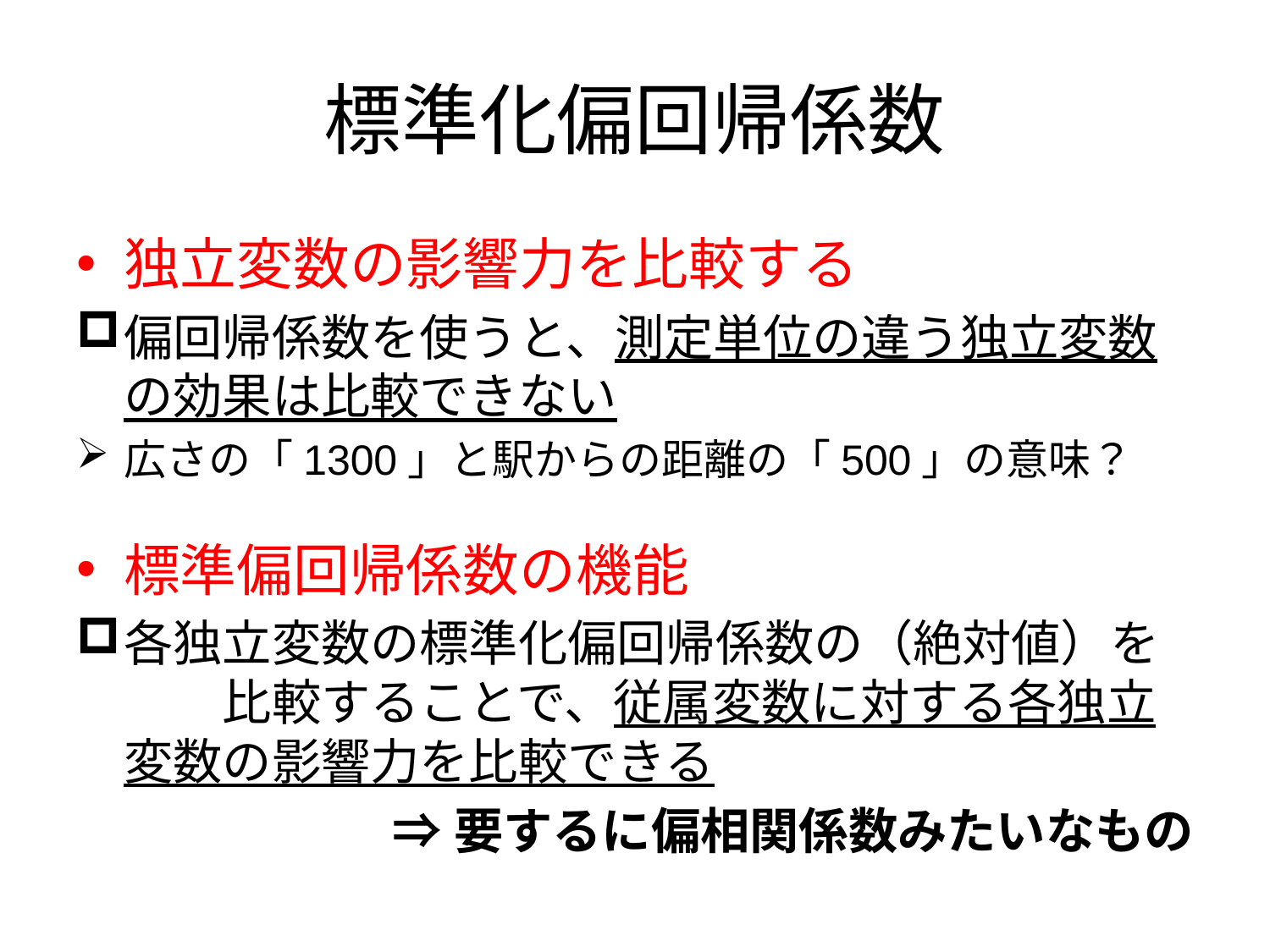

# 標準化偏回帰係数
独立変数の影響力を比較する
偏回帰係数を使うと、測定単位の違う独立変数の効果は比較できない
広さの「1300」と駅からの距離の「500」の意味？

標準偏回帰係数の機能
各独立変数の標準化偏回帰係数の（絶対値）を　　比較することで、従属変数に対する各独立変数の影響力を比較できる
⇒要するに偏相関係数みたいなもの